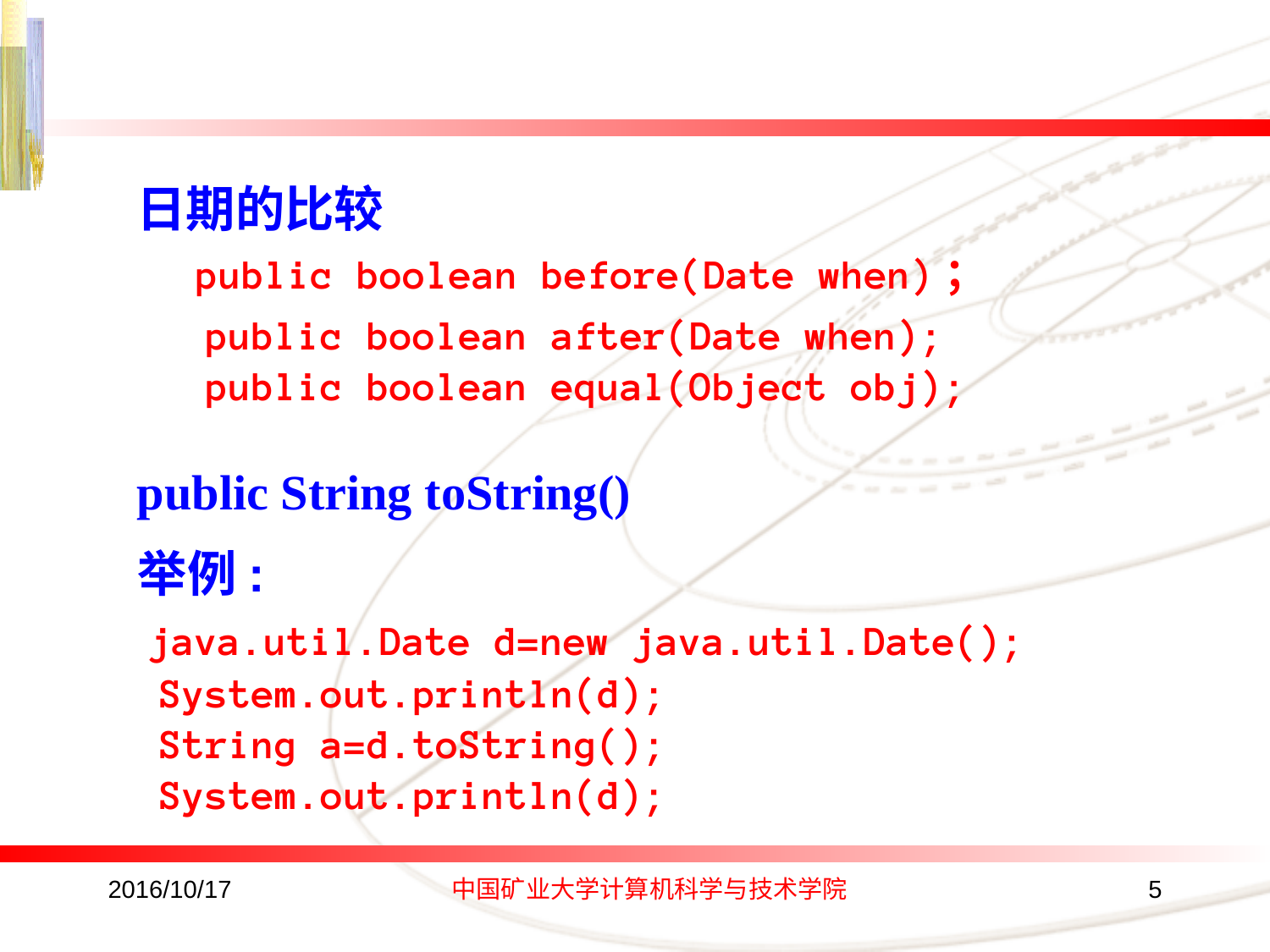

日期的比较
     public boolean before(Date when)；
   public boolean after(Date when);
   public boolean equal(Object obj);

public String toString()

举例:
 java.util.Date d=new java.util.Date();
 System.out.println(d);
 String a=d.toString();
 System.out.println(d);
2016/10/17
中国矿业大学计算机科学与技术学院
5